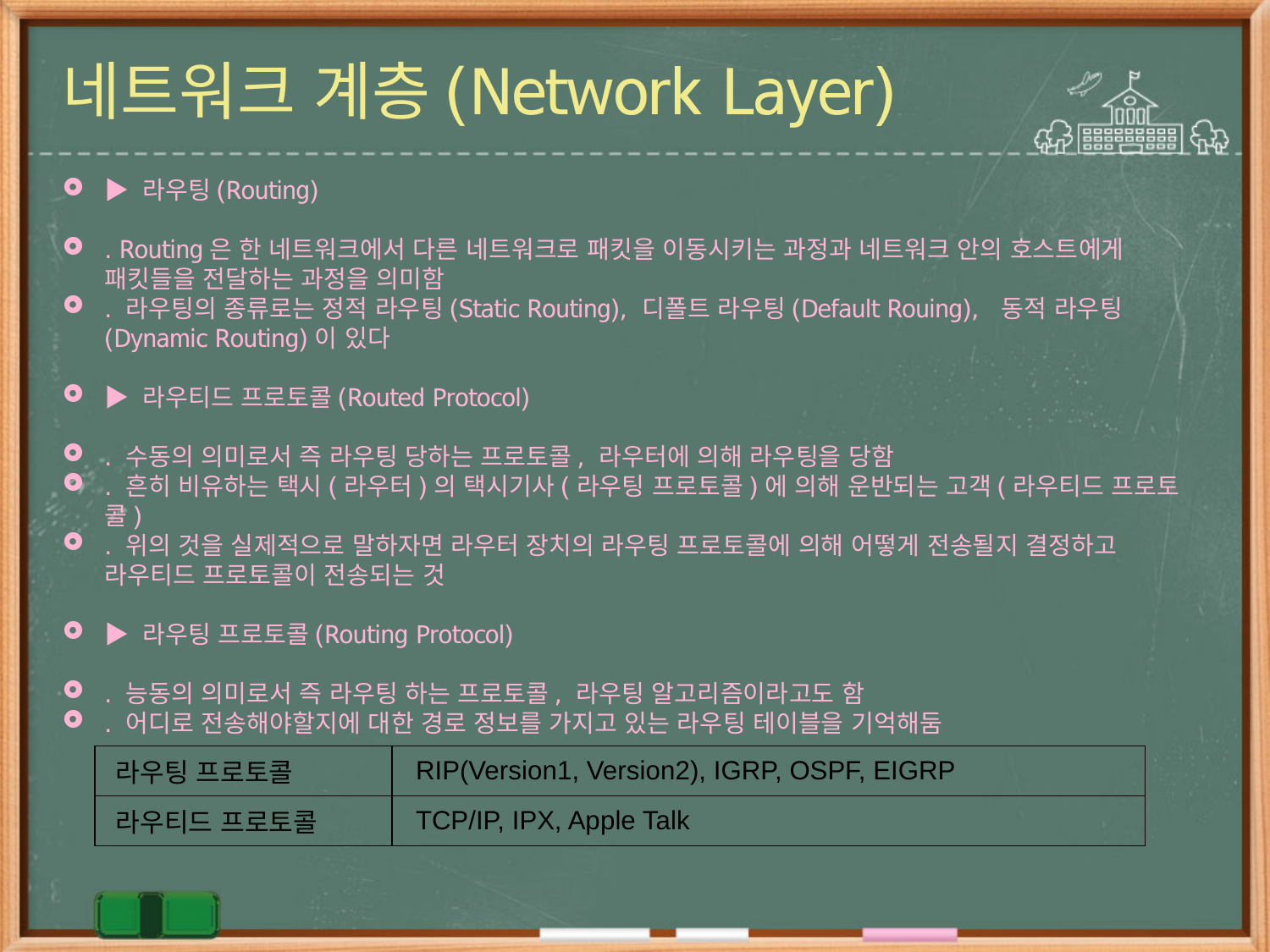

# 네트워크 계층(Network Layer)
▶ 라우팅(Routing)

. Routing은 한 네트워크에서 다른 네트워크로 패킷을 이동시키는 과정과 네트워크 안의 호스트에게 패킷들을 전달하는 과정을 의미함
. 라우팅의 종류로는 정적 라우팅(Static Routing), 디폴트 라우팅(Default Rouing),  동적 라우팅(Dynamic Routing)이 있다

▶ 라우티드 프로토콜(Routed Protocol)

. 수동의 의미로서 즉 라우팅 당하는 프로토콜, 라우터에 의해 라우팅을 당함
. 흔히 비유하는 택시(라우터)의 택시기사(라우팅 프로토콜)에 의해 운반되는 고객(라우티드 프로토콜)
. 위의 것을 실제적으로 말하자면 라우터 장치의 라우팅 프로토콜에 의해 어떻게 전송될지 결정하고 라우티드 프로토콜이 전송되는 것

▶ 라우팅 프로토콜(Routing Protocol)

. 능동의 의미로서 즉 라우팅 하는 프로토콜, 라우팅 알고리즘이라고도 함
. 어디로 전송해야할지에 대한 경로 정보를 가지고 있는 라우팅 테이블을 기억해둠
| 라우팅 프로토콜 | RIP(Version1, Version2), IGRP, OSPF, EIGRP |
| --- | --- |
| 라우티드 프로토콜 | TCP/IP, IPX, Apple Talk |